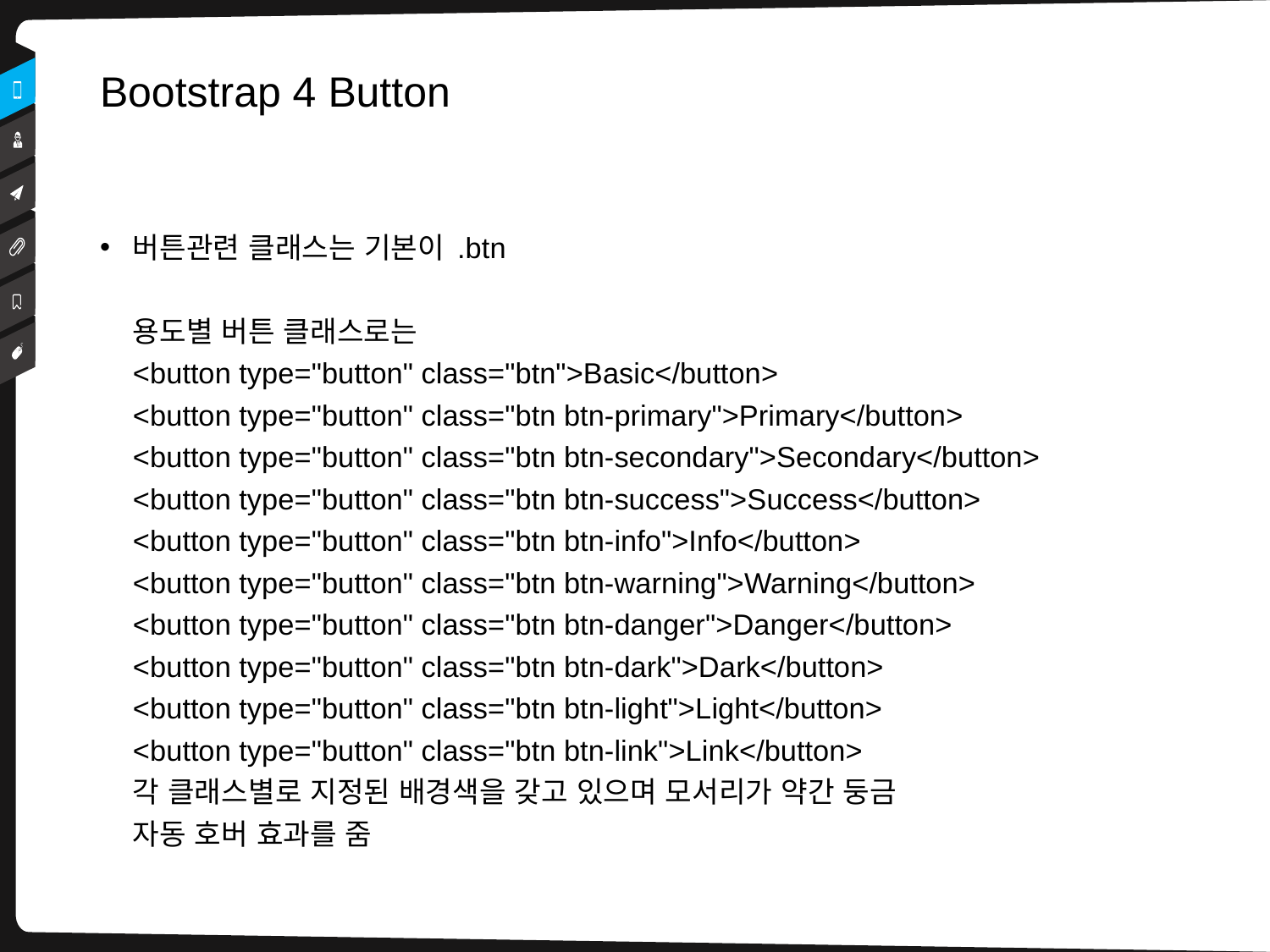

# Bootstrap 4 Button
버튼관련 클래스는 기본이 .btn
용도별 버튼 클래스로는
<button type="button" class="btn">Basic</button>
<button type="button" class="btn btn-primary">Primary</button>
<button type="button" class="btn btn-secondary">Secondary</button>
<button type="button" class="btn btn-success">Success</button>
<button type="button" class="btn btn-info">Info</button>
<button type="button" class="btn btn-warning">Warning</button>
<button type="button" class="btn btn-danger">Danger</button>
<button type="button" class="btn btn-dark">Dark</button>
<button type="button" class="btn btn-light">Light</button>
<button type="button" class="btn btn-link">Link</button>
각 클래스별로 지정된 배경색을 갖고 있으며 모서리가 약간 둥금
자동 호버 효과를 줌